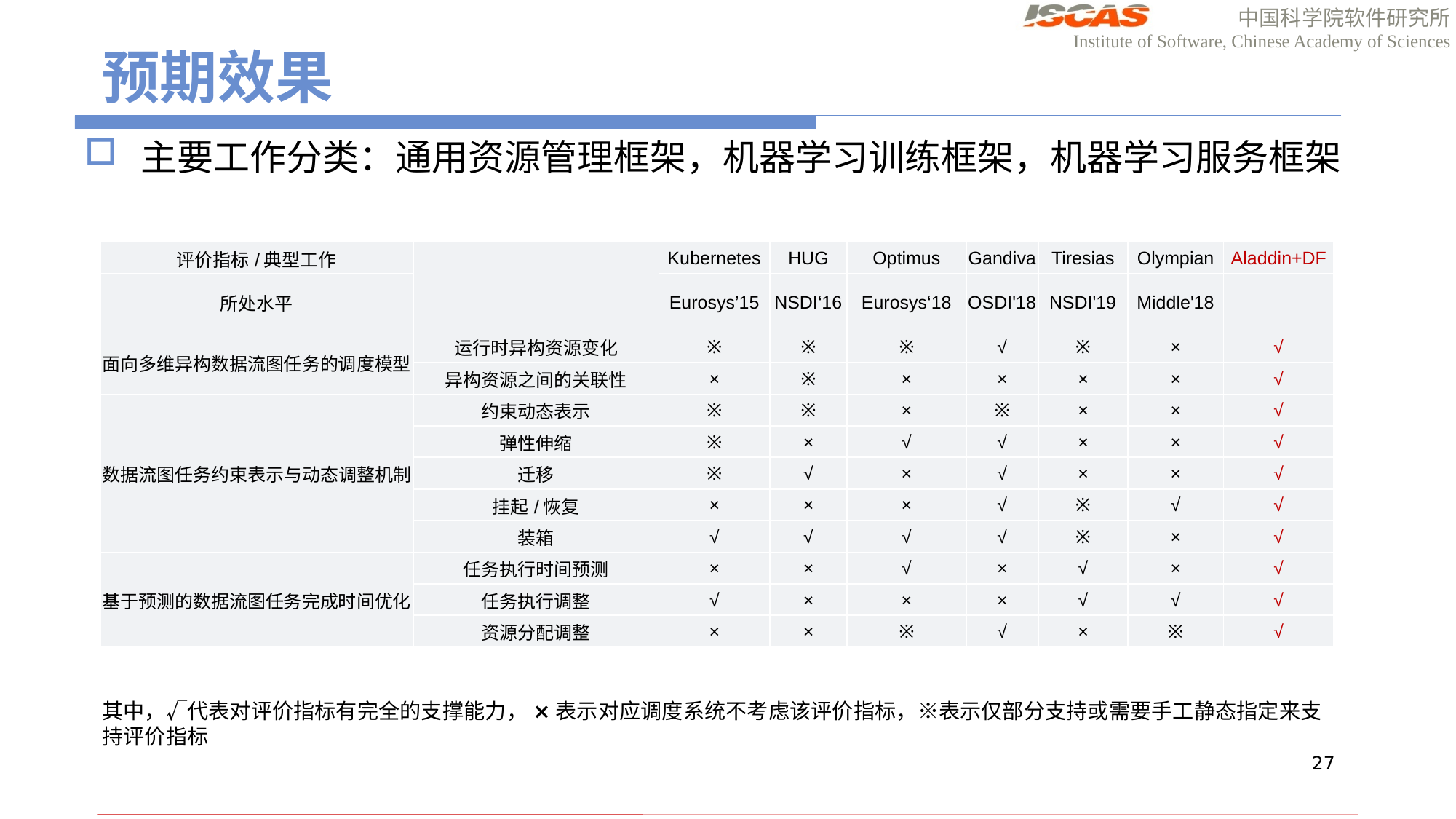

# 预期效果
主要工作分类：通用资源管理框架，机器学习训练框架，机器学习服务框架
| 评价指标/典型工作 |  | Kubernetes | HUG | Optimus | Gandiva | Tiresias | Olympian | Aladdin+DF |
| --- | --- | --- | --- | --- | --- | --- | --- | --- |
| 所处水平 |  | Eurosys’15 | NSDI‘16 | Eurosys‘18 | OSDI'18 | NSDI'19 | Middle'18 |  |
| 面向多维异构数据流图任务的调度模型 | 运行时异构资源变化 | ※ | ※ | ※ | √ | ※ | × | √ |
|  | 异构资源之间的关联性 | × | ※ | × | × | × | × | √ |
| 数据流图任务约束表示与动态调整机制 | 约束动态表示 | ※ | ※ | × | ※ | × | × | √ |
|  | 弹性伸缩 | ※ | × | √ | √ | × | × | √ |
|  | 迁移 | ※ | √ | × | √ | × | × | √ |
|  | 挂起/恢复 | × | × | × | √ | ※ | √ | √ |
|  | 装箱 | √ | √ | √ | √ | ※ | × | √ |
| 基于预测的数据流图任务完成时间优化 | 任务执行时间预测 | × | × | √ | × | √ | × | √ |
|  | 任务执行调整 | √ | × | × | × | √ | √ | √ |
|  | 资源分配调整 | × | × | ※ | √ | × | ※ | √ |
能够最小化调度成本
充分利用现有资源
其中，√代表对评价指标有完全的支撑能力，×表示对应调度系统不考虑该评价指标，※表示仅部分支持或需要手工静态指定来支持评价指标
27